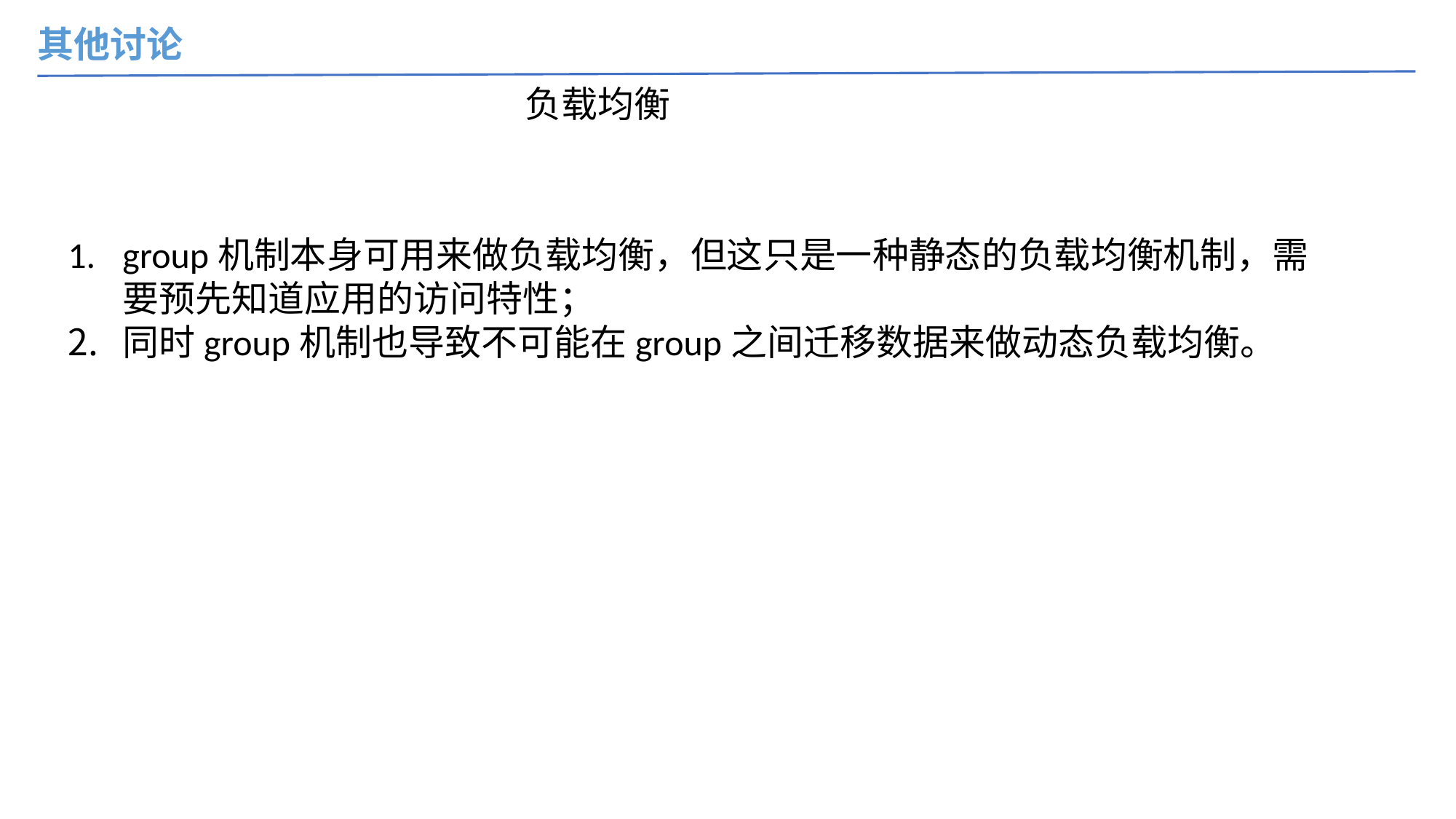

其他讨论
负载均衡
group机制本身可用来做负载均衡，但这只是一种静态的负载均衡机制，需要预先知道应用的访问特性；
同时group机制也导致不可能在group之间迁移数据来做动态负载均衡。